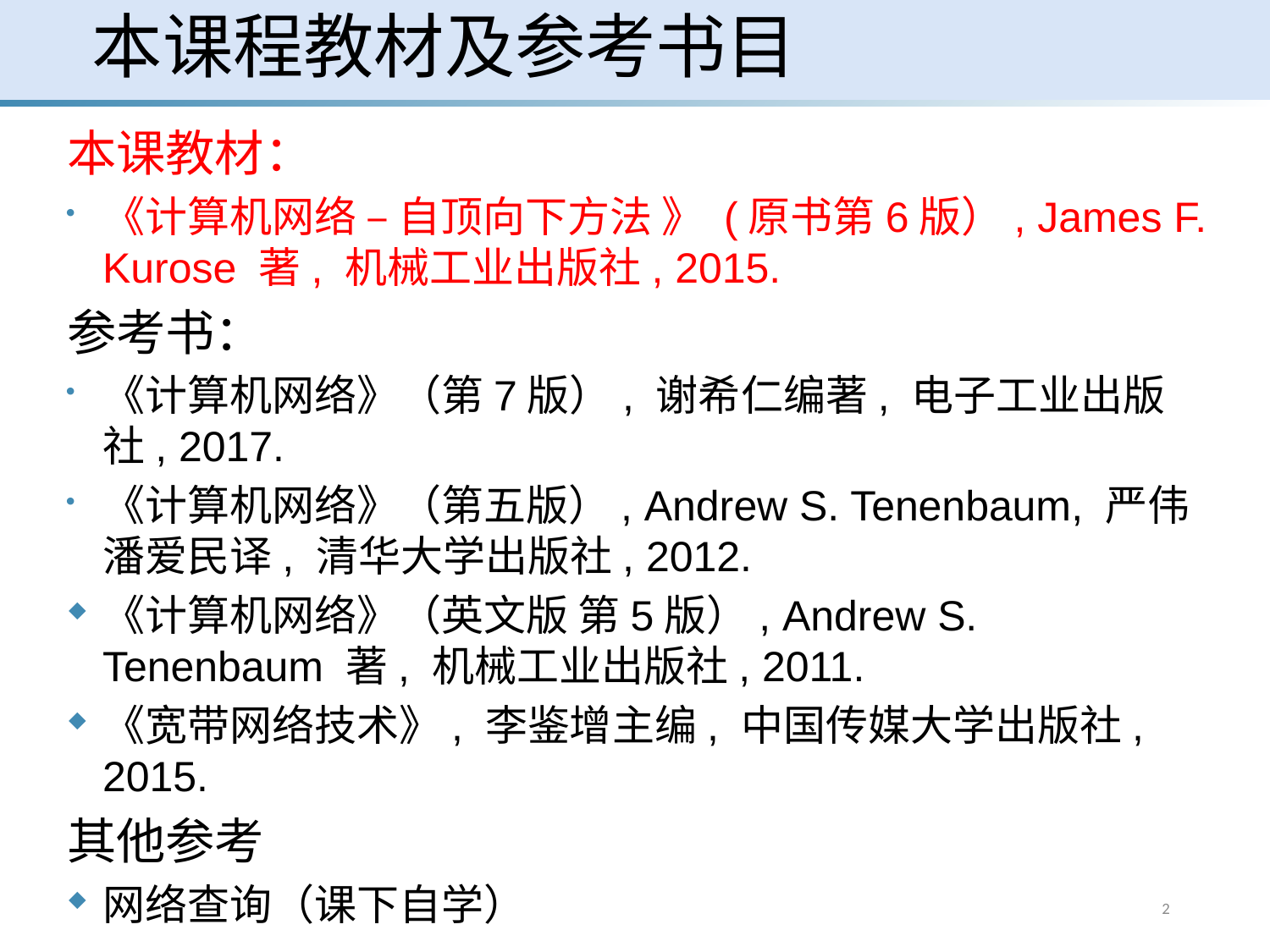

# 本课程教材及参考书目
本课教材：
《计算机网络 – 自顶向下方法 》 (原书第6版）, James F. Kurose 著, 机械工业出版社, 2015.
参考书：
《计算机网络》（第7版）, 谢希仁编著, 电子工业出版社, 2017.
《计算机网络》（第五版）, Andrew S. Tenenbaum, 严伟 潘爱民译, 清华大学出版社, 2012.
《计算机网络》（英文版 第5版）, Andrew S. Tenenbaum 著, 机械工业出版社, 2011.
《宽带网络技术》, 李鉴增主编, 中国传媒大学出版社, 2015.
其他参考
网络查询（课下自学）
2